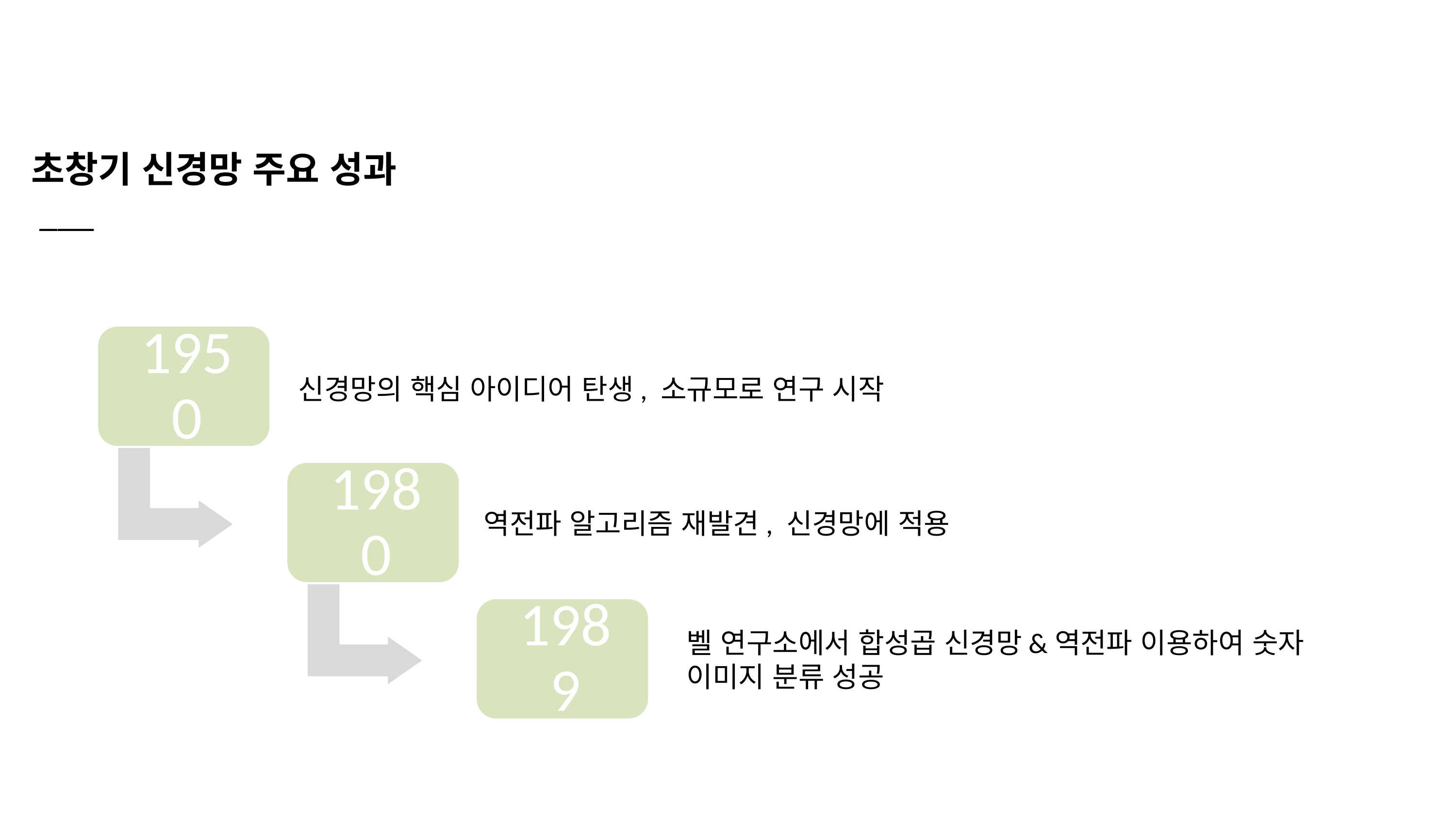

초창기 신경망 주요 성과
 ___
1950
1980
1989
신경망의 핵심 아이디어 탄생, 소규모로 연구 시작
역전파 알고리즘 재발견, 신경망에 적용
벨 연구소에서 합성곱 신경망&역전파 이용하여 숫자 이미지 분류 성공